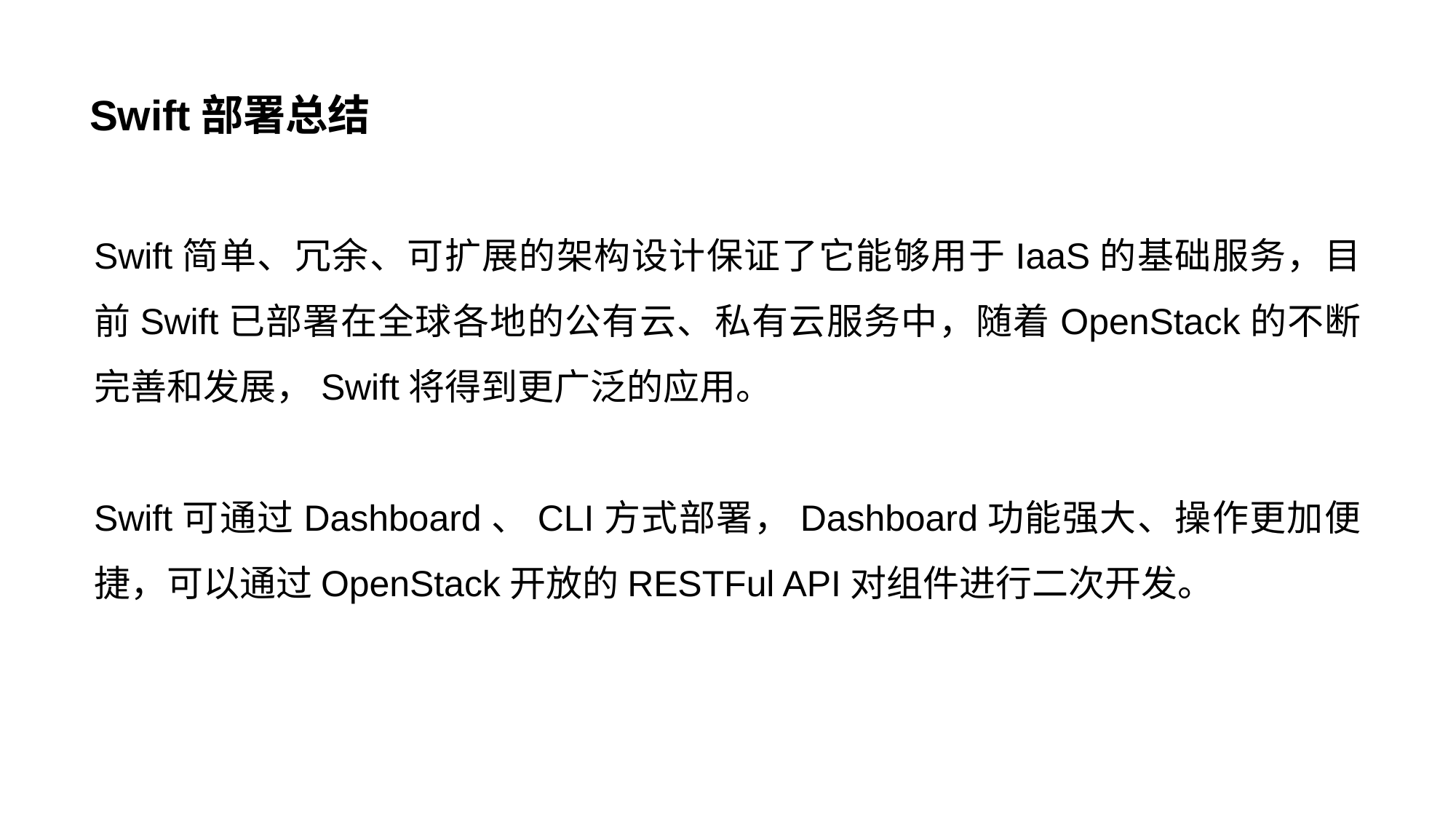

Swift部署总结
Swift简单、冗余、可扩展的架构设计保证了它能够用于IaaS的基础服务，目前Swift已部署在全球各地的公有云、私有云服务中，随着OpenStack的不断完善和发展，Swift将得到更广泛的应用。

Swift可通过Dashboard、CLI方式部署，Dashboard功能强大、操作更加便捷，可以通过OpenStack开放的RESTFul API对组件进行二次开发。